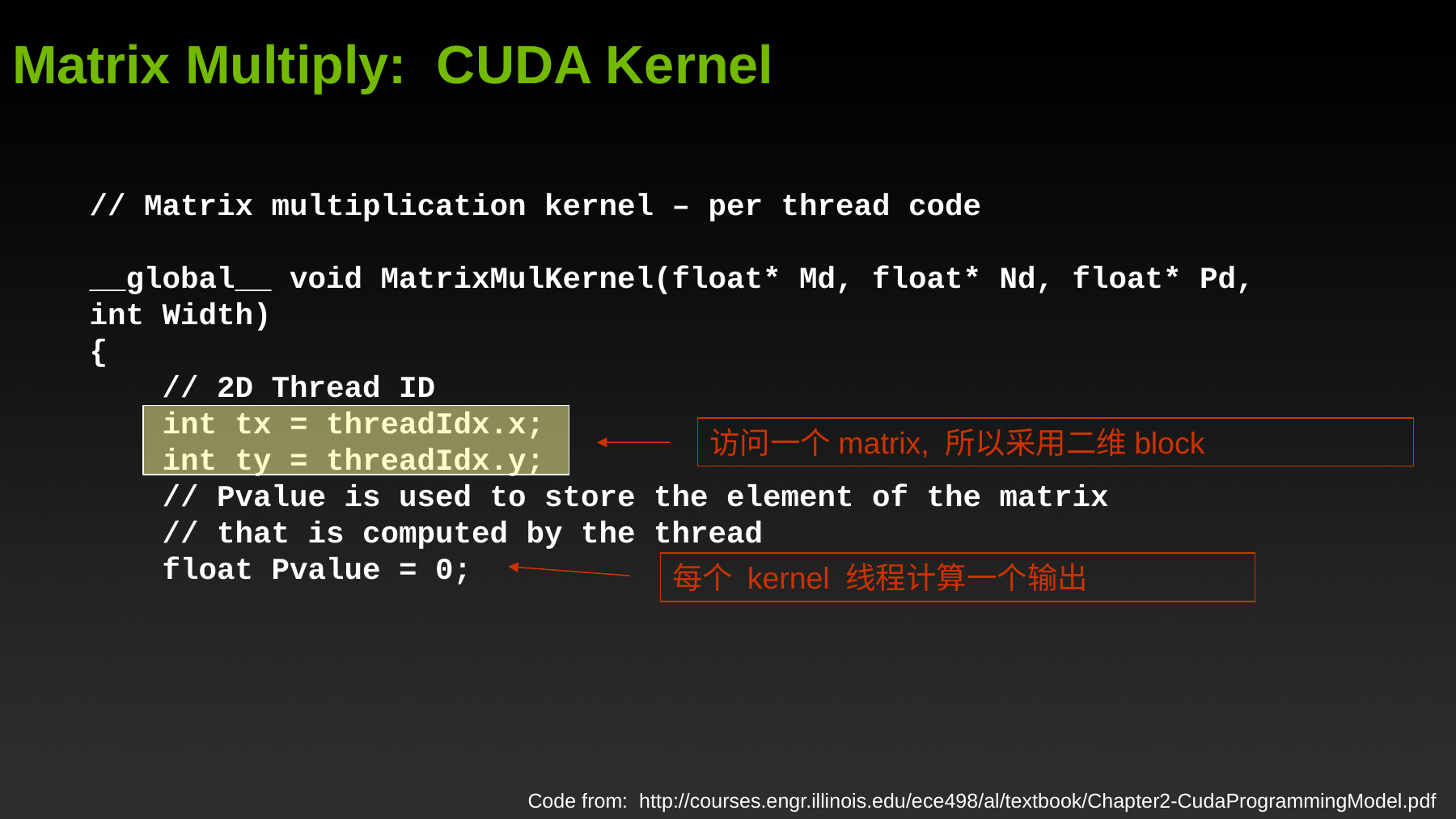

Matrix Multiply:  CUDA Kernel
// Matrix multiplication kernel – per thread code

__global__ void MatrixMulKernel(float* Md, float* Nd, float* Pd, int Width)‏
{
    // 2D Thread ID
    int tx = threadIdx.x;
    int ty = threadIdx.y;
    // Pvalue is used to store the element of the matrix
    // that is computed by the thread
    float Pvalue = 0;

访问一个matrix, 所以采用二维block

每个 kernel 线程计算一个输出

Code from:  http://courses.engr.illinois.edu/ece498/al/textbook/Chapter2-CudaProgrammingModel.pdf